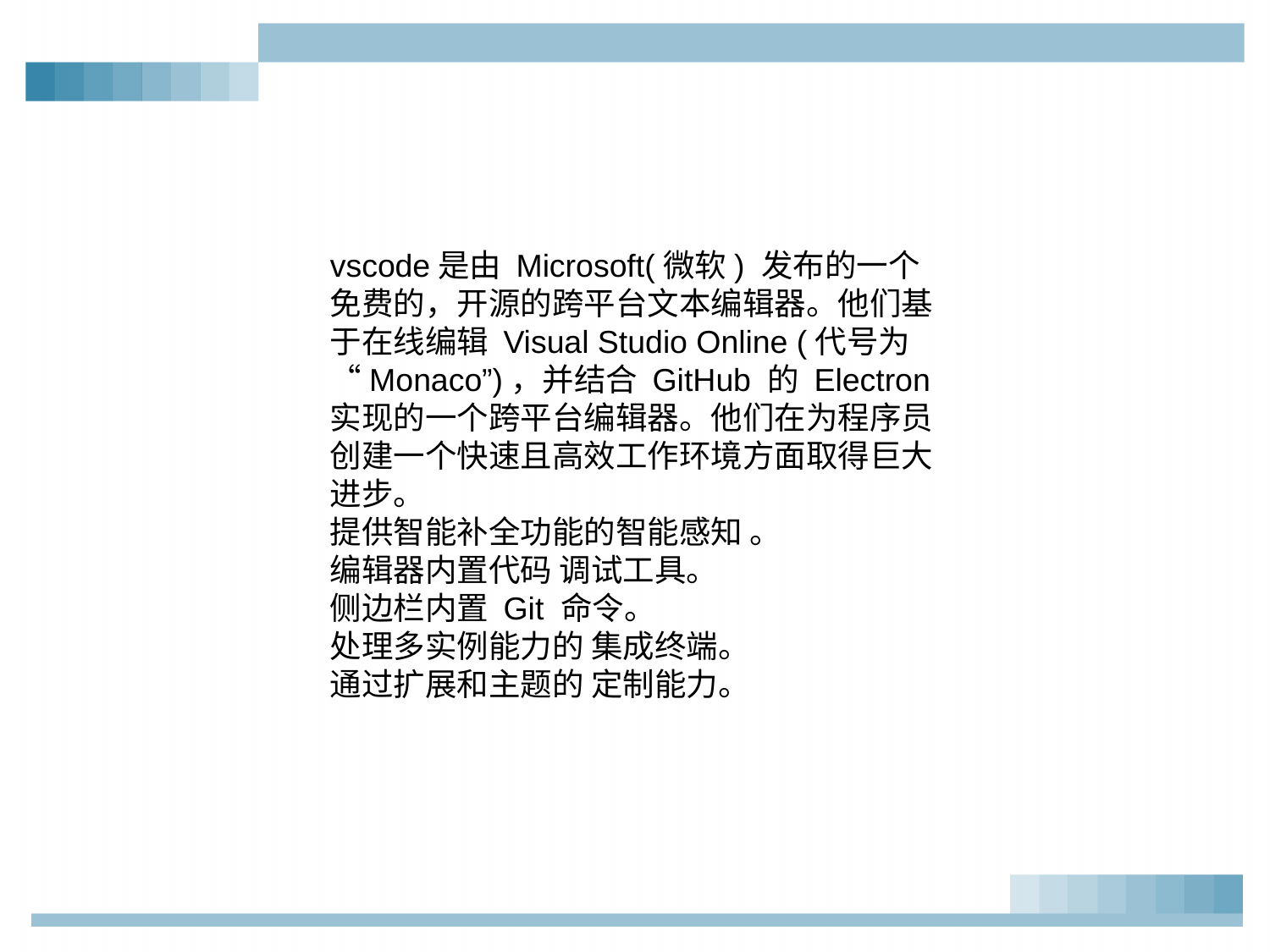

vscode是由 Microsoft(微软) 发布的一个免费的，开源的跨平台文本编辑器。他们基于在线编辑 Visual Studio Online (代号为 “Monaco”)，并结合 GitHub 的 Electron 实现的一个跨平台编辑器。他们在为程序员创建一个快速且高效工作环境方面取得巨大进步。
提供智能补全功能的智能感知 。
编辑器内置代码 调试工具。
侧边栏内置 Git 命令。
处理多实例能力的 集成终端。
通过扩展和主题的 定制能力。